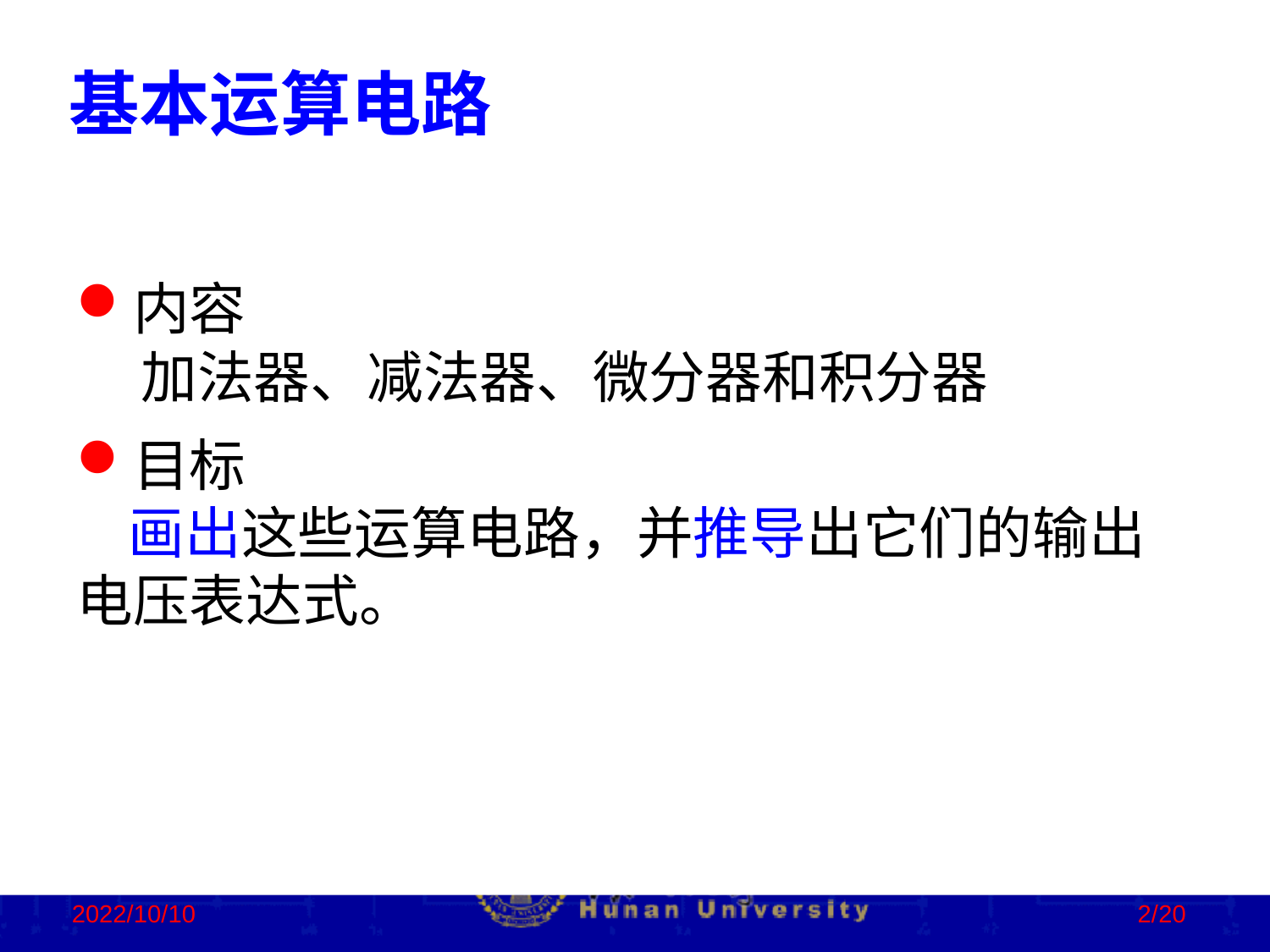

基本运算电路
内容
    加法器、减法器、微分器和积分器
目标
   画出这些运算电路，并推导出它们的输出电压表达式。
2022/10/10
2/20